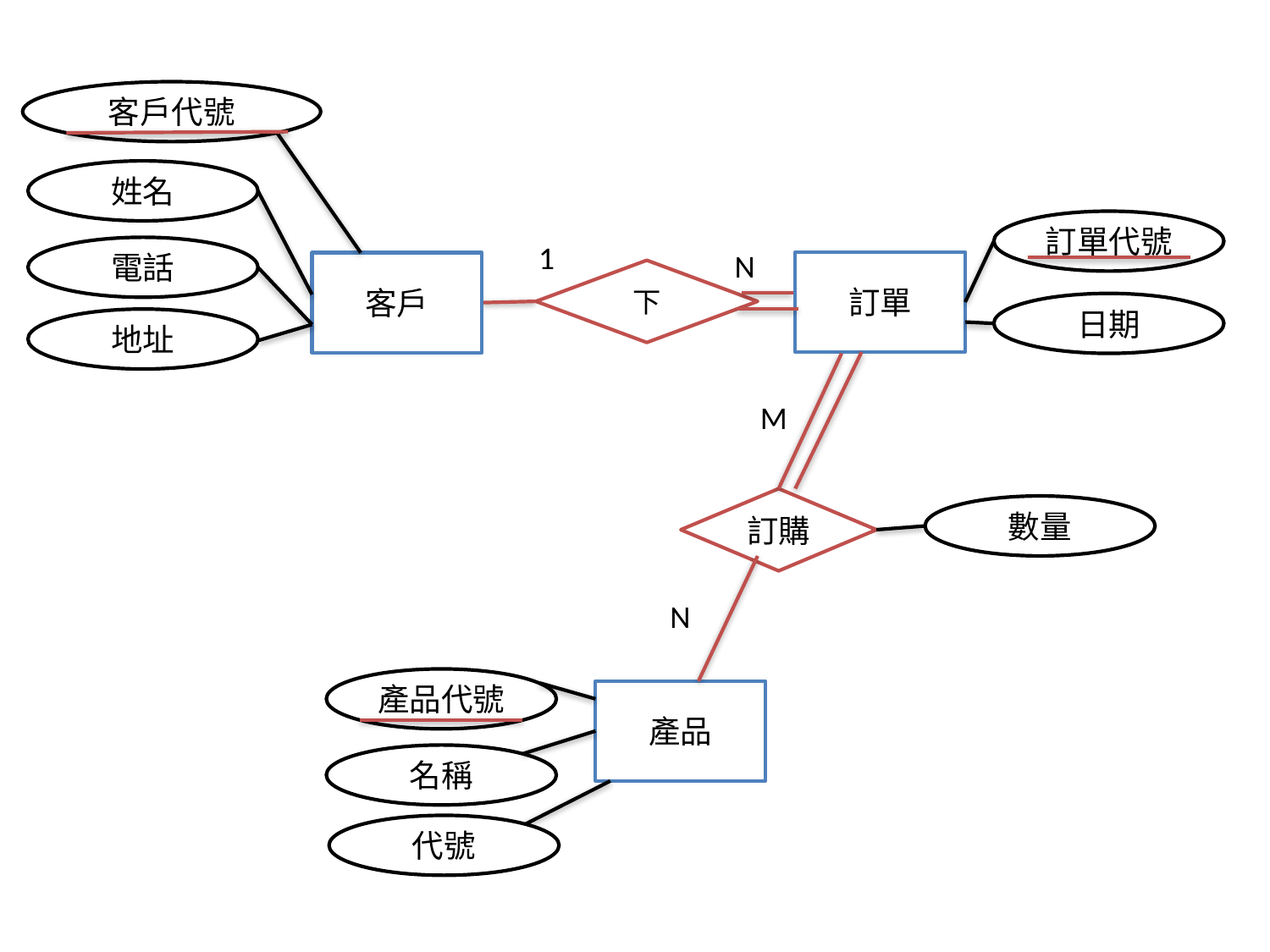

客戶代號
姓名
電話
客戶
地址
訂單代號
訂單
日期
1
N
下
M
訂購
數量
N
產品代號
產品
名稱
代號